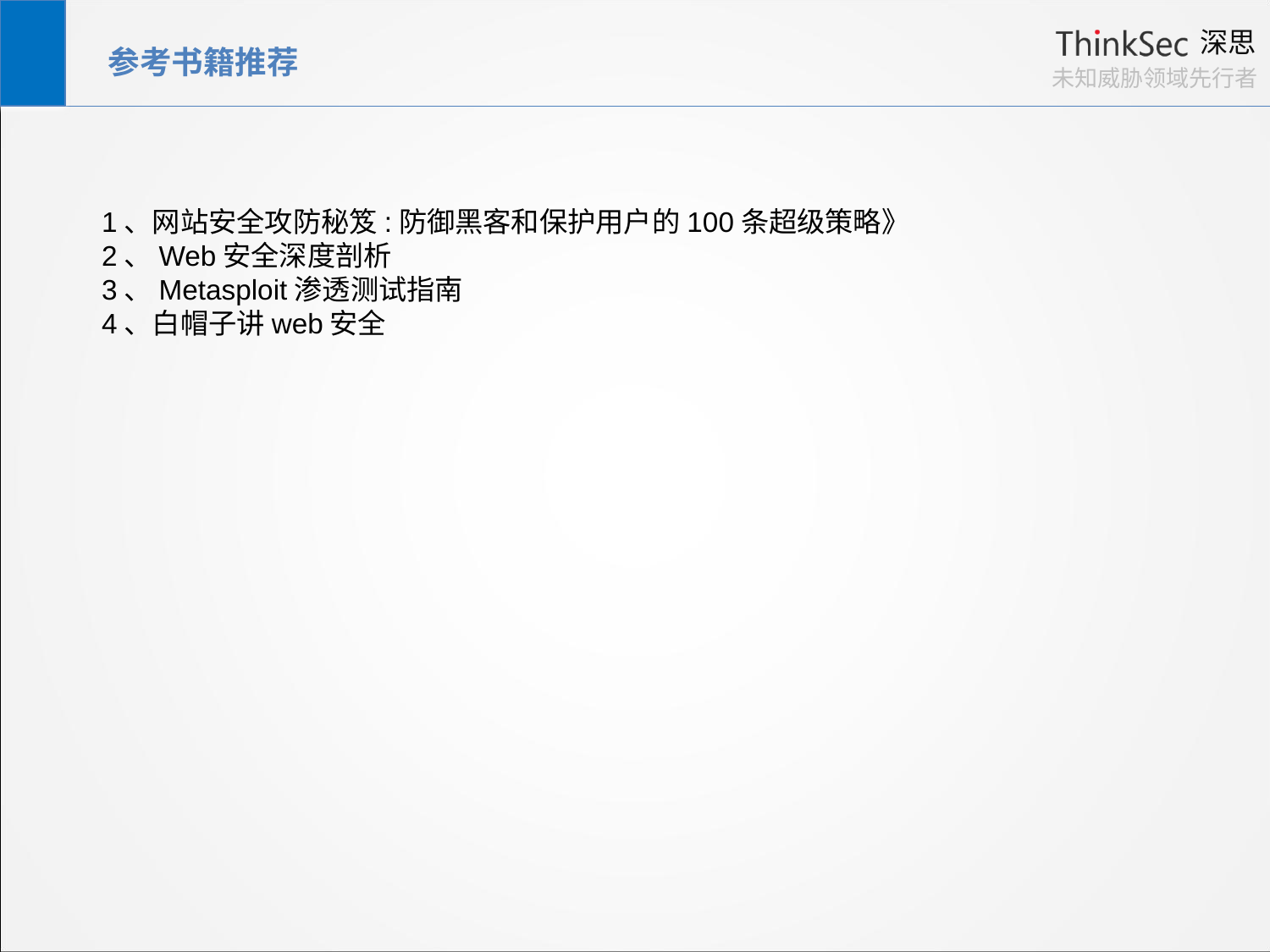

参考书籍推荐

1、网站安全攻防秘笈:防御黑客和保护用户的100条超级策略》
2、Web安全深度剖析
3、Metasploit渗透测试指南
4、白帽子讲web安全